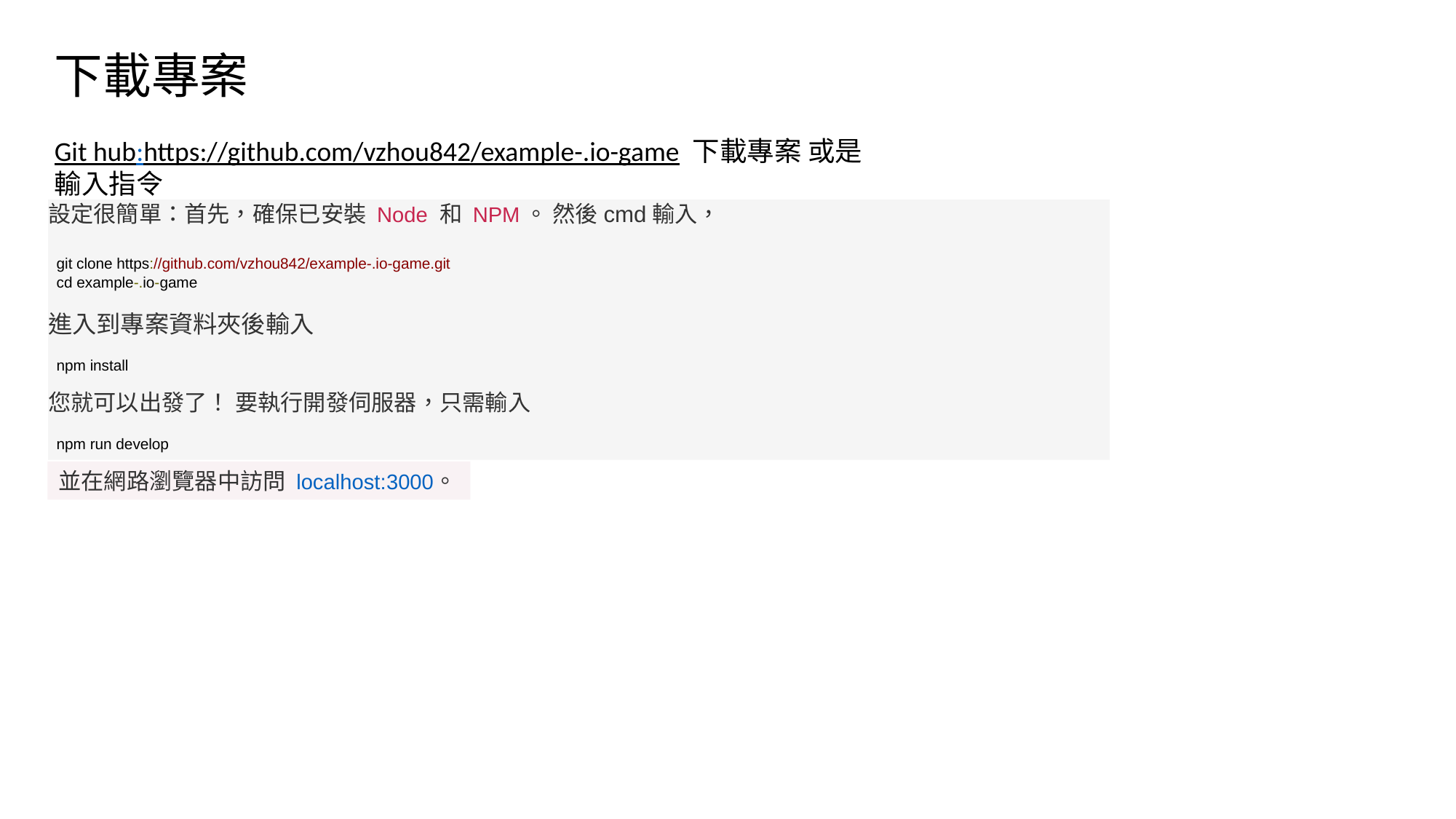

下載專案
Git hub:https://github.com/vzhou842/example-.io-game 下載專案 或是輸入指令
設定很簡單：首先，確保已安裝 Node 和 NPM。 然後cmd輸入，

  git clone https://github.com/vzhou842/example-.io-game.git
  cd example-.io-game

進入到專案資料夾後輸入

  npm install

您就可以出發了！ 要執行開發伺服器，只需輸入

  npm run develop
並在網路瀏覽器中訪問 localhost:3000。